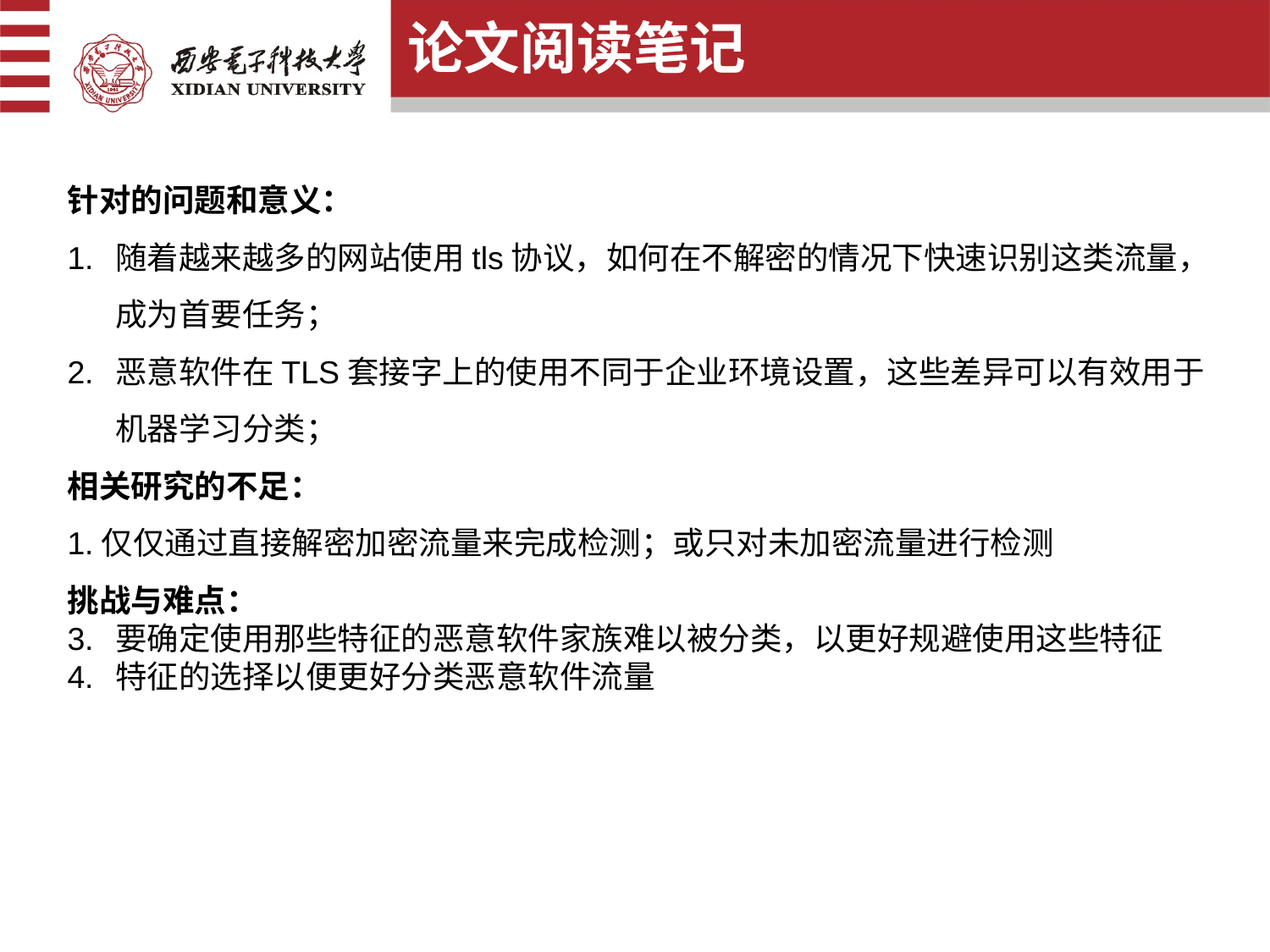

论文阅读笔记
针对的问题和意义：
随着越来越多的网站使用tls协议，如何在不解密的情况下快速识别这类流量，成为首要任务；
恶意软件在TLS套接字上的使用不同于企业环境设置，这些差异可以有效用于机器学习分类；
相关研究的不足：
1.仅仅通过直接解密加密流量来完成检测；或只对未加密流量进行检测
挑战与难点：
要确定使用那些特征的恶意软件家族难以被分类，以更好规避使用这些特征
特征的选择以便更好分类恶意软件流量